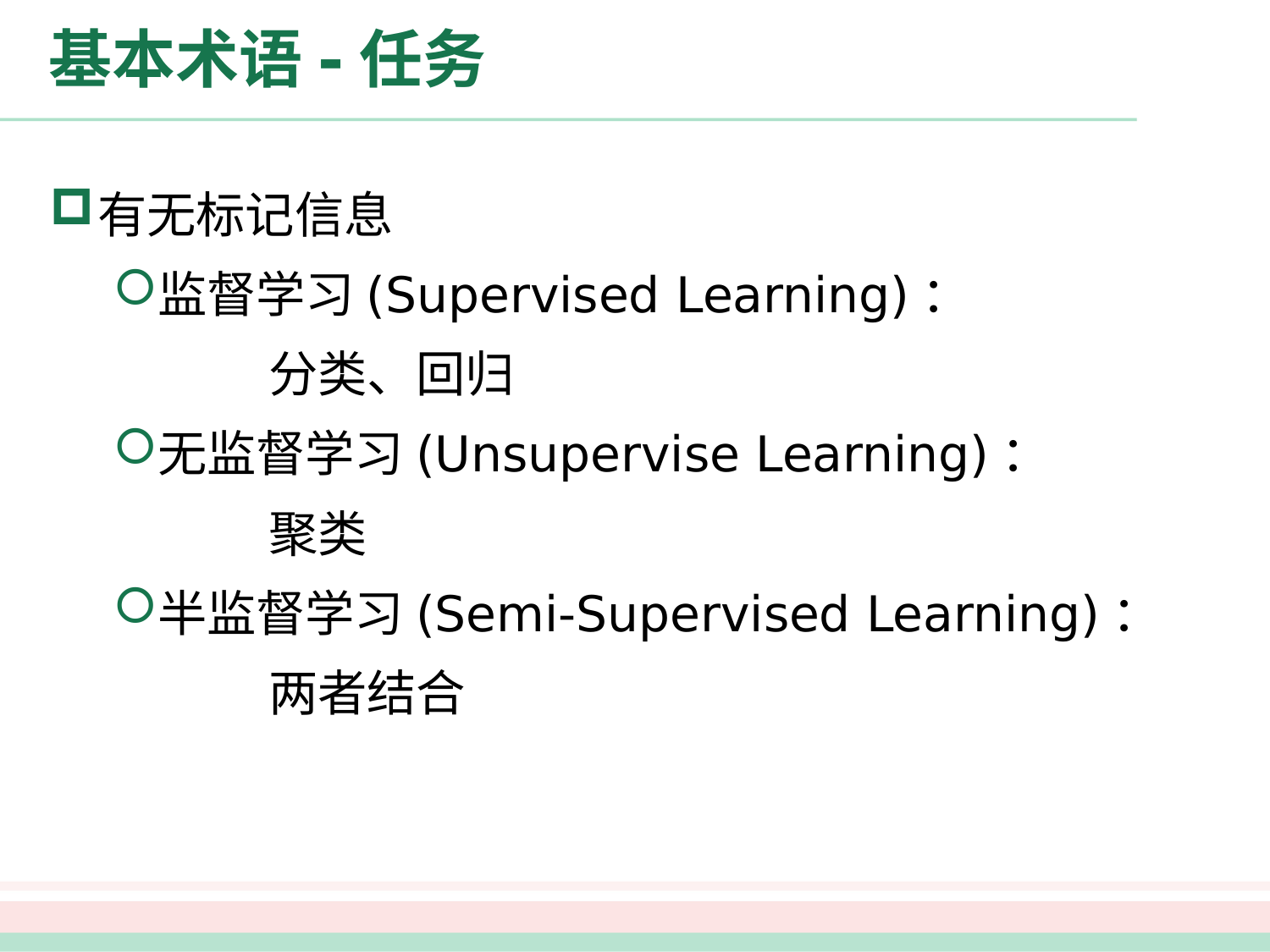

# 基本术语-任务
有无标记信息
监督学习(Supervised Learning)：
             分类、回归
无监督学习(Unsupervise Learning)：
             聚类
半监督学习(Semi-Supervised Learning)：
             两者结合